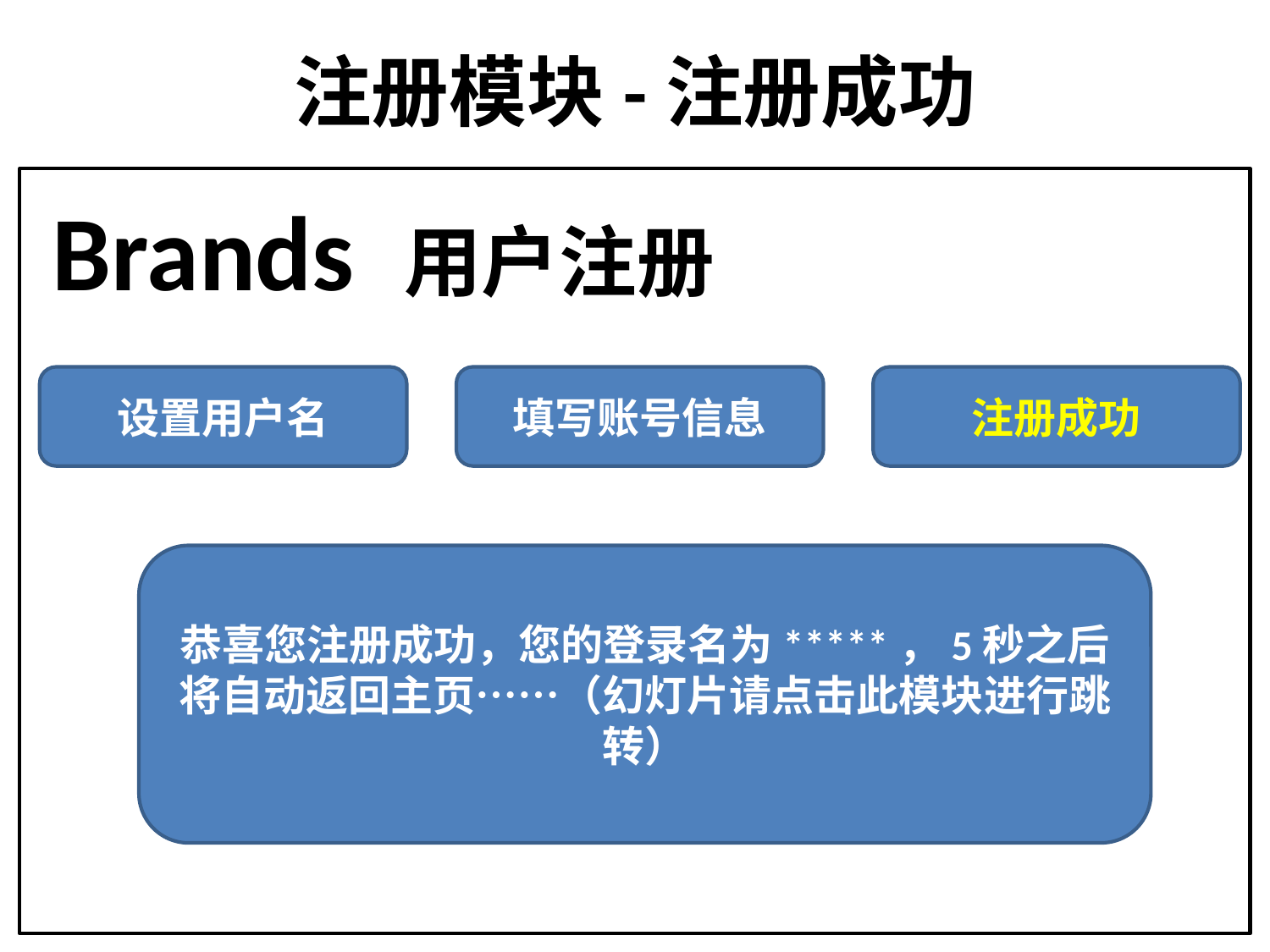

# 注册模块-注册成功

Brands 用户注册
设置用户名
填写账号信息
注册成功
恭喜您注册成功，您的登录名为*****，5秒之后将自动返回主页……（幻灯片请点击此模块进行跳转）